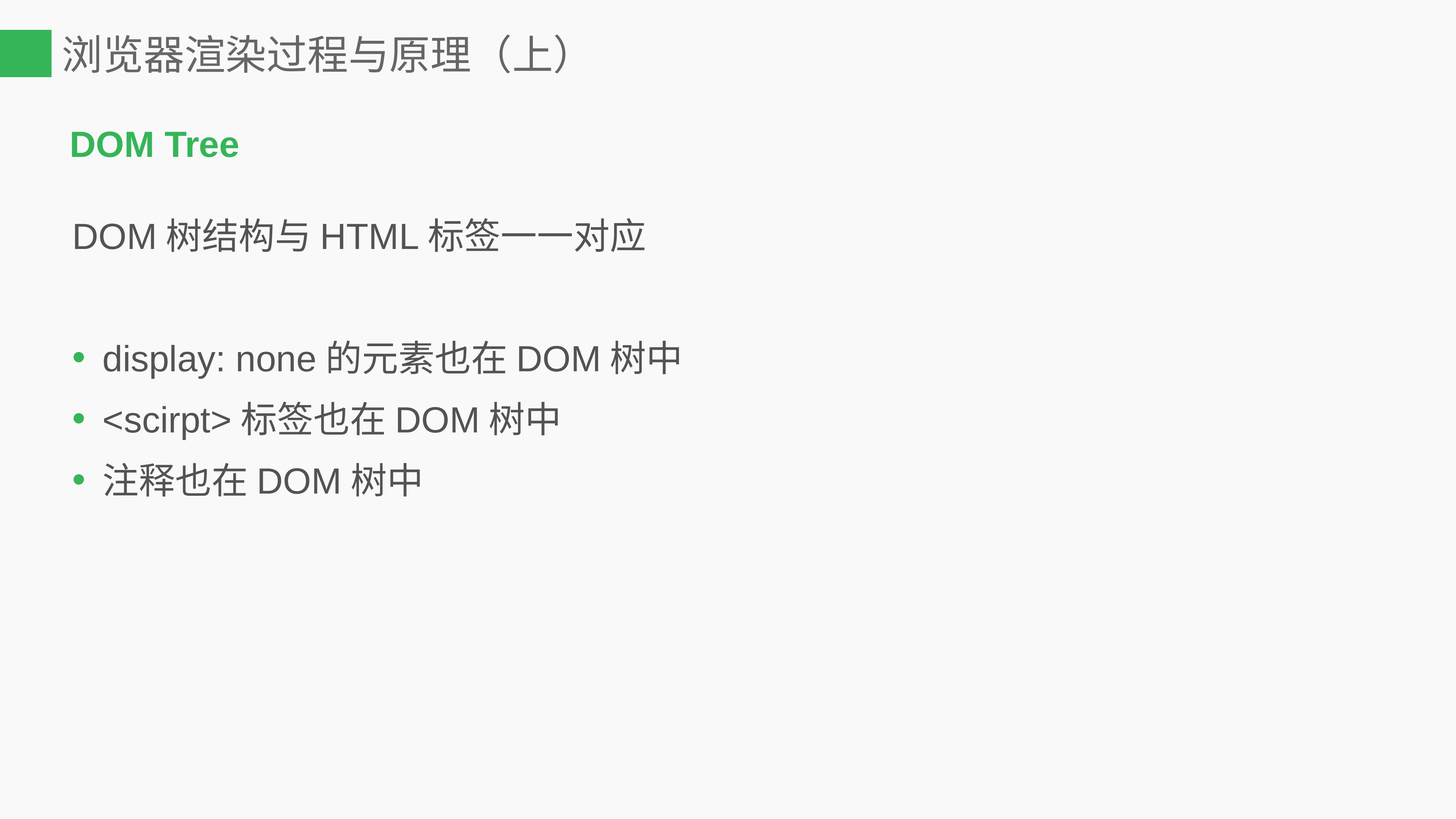

# 浏览器渲染过程与原理（上）
DOM Tree

DOM树结构与HTML标签一一对应

display: none的元素也在DOM树中
<scirpt>标签也在DOM树中
注释也在DOM树中